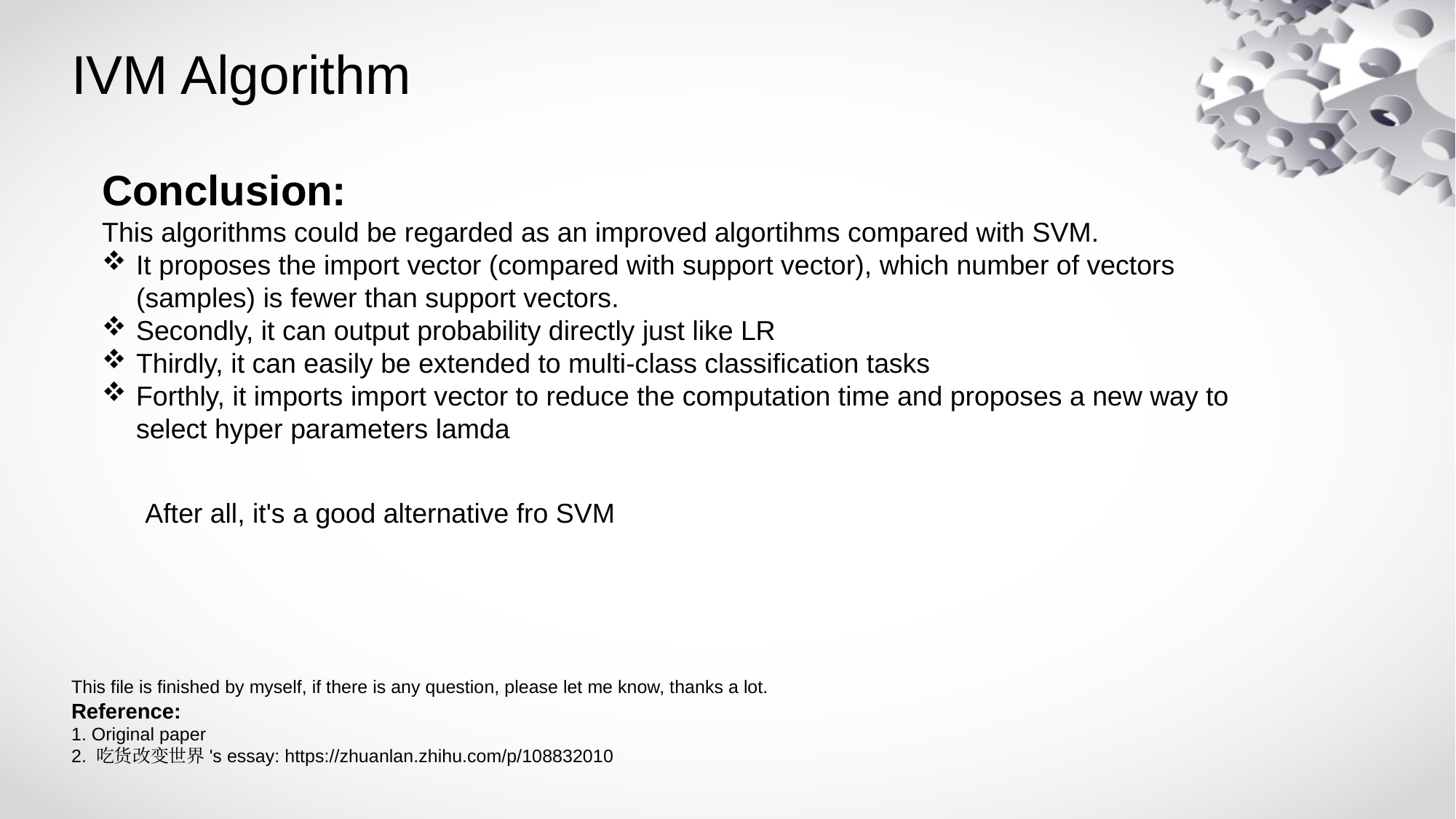

IVM Algorithm
Conclusion:
This algorithms could be regarded as an improved algortihms compared with SVM.
It proposes the import vector (compared with support vector), which number of vectors (samples) is fewer than support vectors.
Secondly, it can output probability directly just like LR
Thirdly, it can easily be extended to multi-class classification tasks
Forthly, it imports import vector to reduce the computation time and proposes a new way to select hyper parameters lamda
After all, it's a good alternative fro SVM
This file is finished by myself, if there is any question, please let me know, thanks a lot.
Reference:
1. Original paper
2. 吃货改变世界's essay: https://zhuanlan.zhihu.com/p/108832010